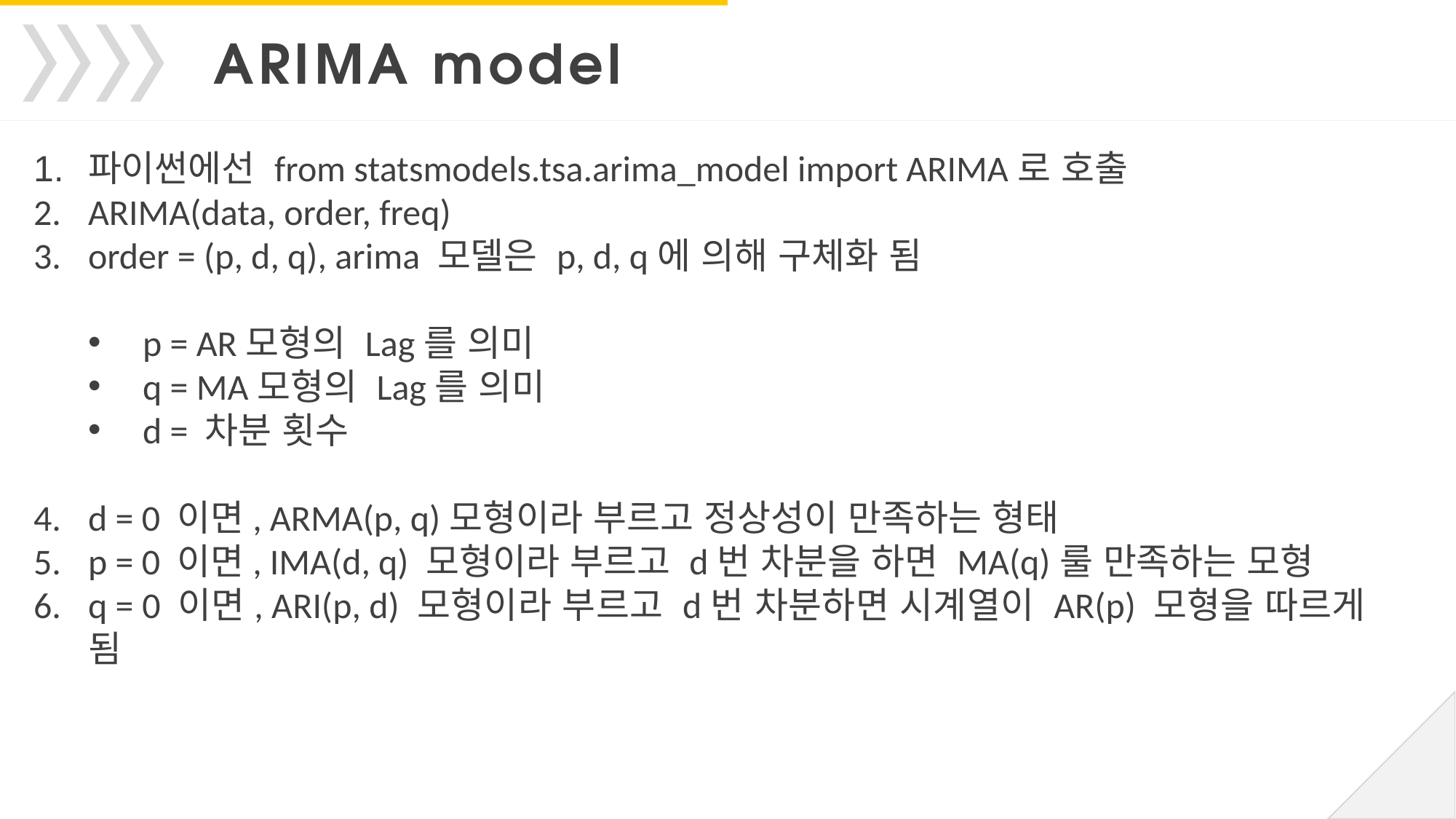

ARIMA model

파이썬에선 from statsmodels.tsa.arima_model import ARIMA로 호출
ARIMA(data, order, freq)
order = (p, d, q), arima 모델은 p, d, q에 의해 구체화 됨

p = AR모형의 Lag를 의미
q = MA모형의 Lag를 의미
d = 차분 횟수

d = 0 이면, ARMA(p, q)모형이라 부르고 정상성이 만족하는 형태
p = 0 이면, IMA(d, q) 모형이라 부르고 d번 차분을 하면 MA(q)룰 만족하는 모형
q = 0 이면, ARI(p, d) 모형이라 부르고 d번 차분하면 시계열이 AR(p) 모형을 따르게 됨